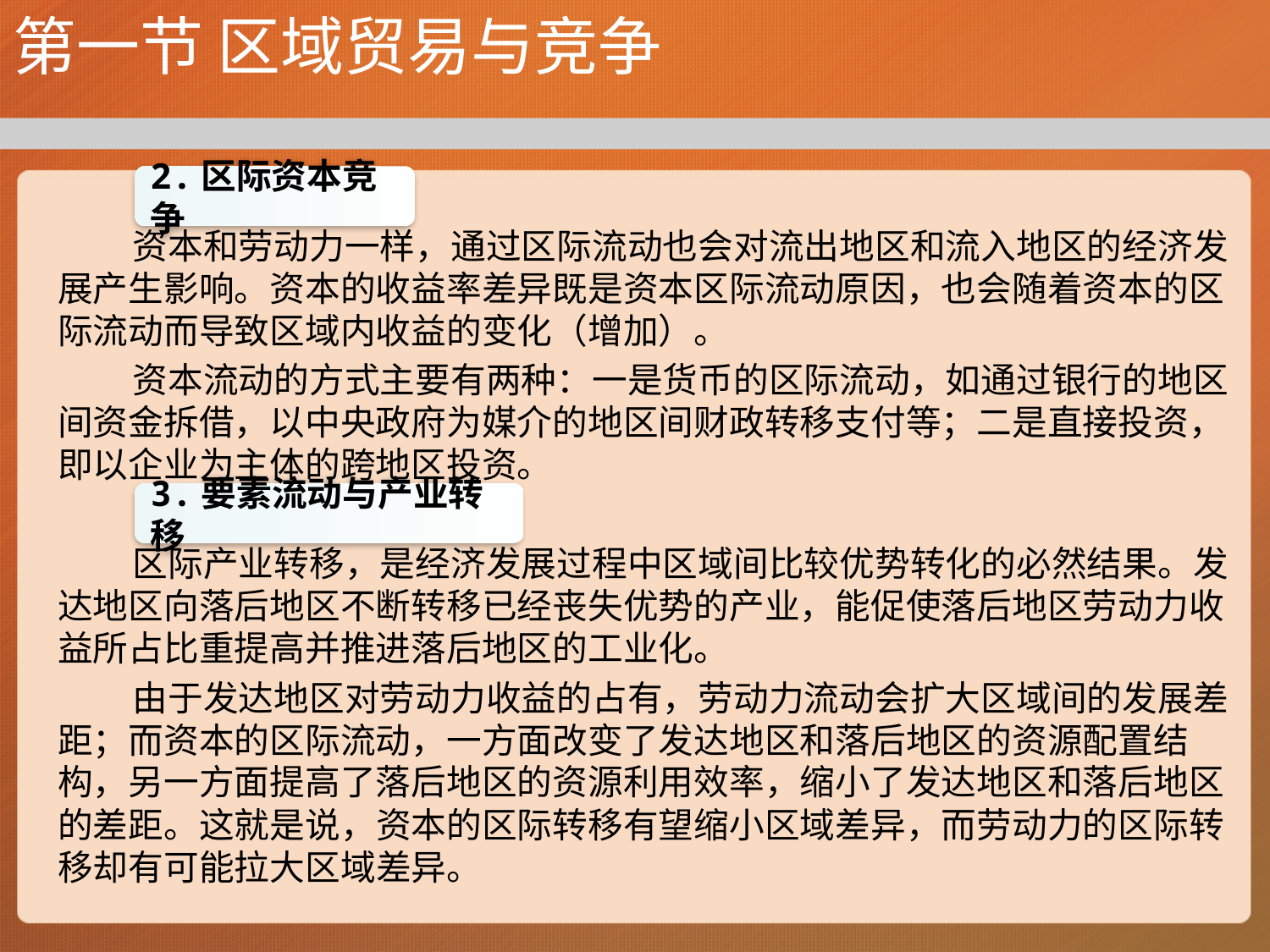

# 第一节 区域贸易与竞争
2.区际资本竞争

资本和劳动力一样，通过区际流动也会对流出地区和流入地区的经济发展产生影响。资本的收益率差异既是资本区际流动原因，也会随着资本的区际流动而导致区域内收益的变化（增加）。
资本流动的方式主要有两种：一是货币的区际流动，如通过银行的地区间资金拆借，以中央政府为媒介的地区间财政转移支付等；二是直接投资，即以企业为主体的跨地区投资。

区际产业转移，是经济发展过程中区域间比较优势转化的必然结果。发达地区向落后地区不断转移已经丧失优势的产业，能促使落后地区劳动力收益所占比重提高并推进落后地区的工业化。
由于发达地区对劳动力收益的占有，劳动力流动会扩大区域间的发展差距；而资本的区际流动，一方面改变了发达地区和落后地区的资源配置结构，另一方面提高了落后地区的资源利用效率，缩小了发达地区和落后地区的差距。这就是说，资本的区际转移有望缩小区域差异，而劳动力的区际转移却有可能拉大区域差异。

3.要素流动与产业转移